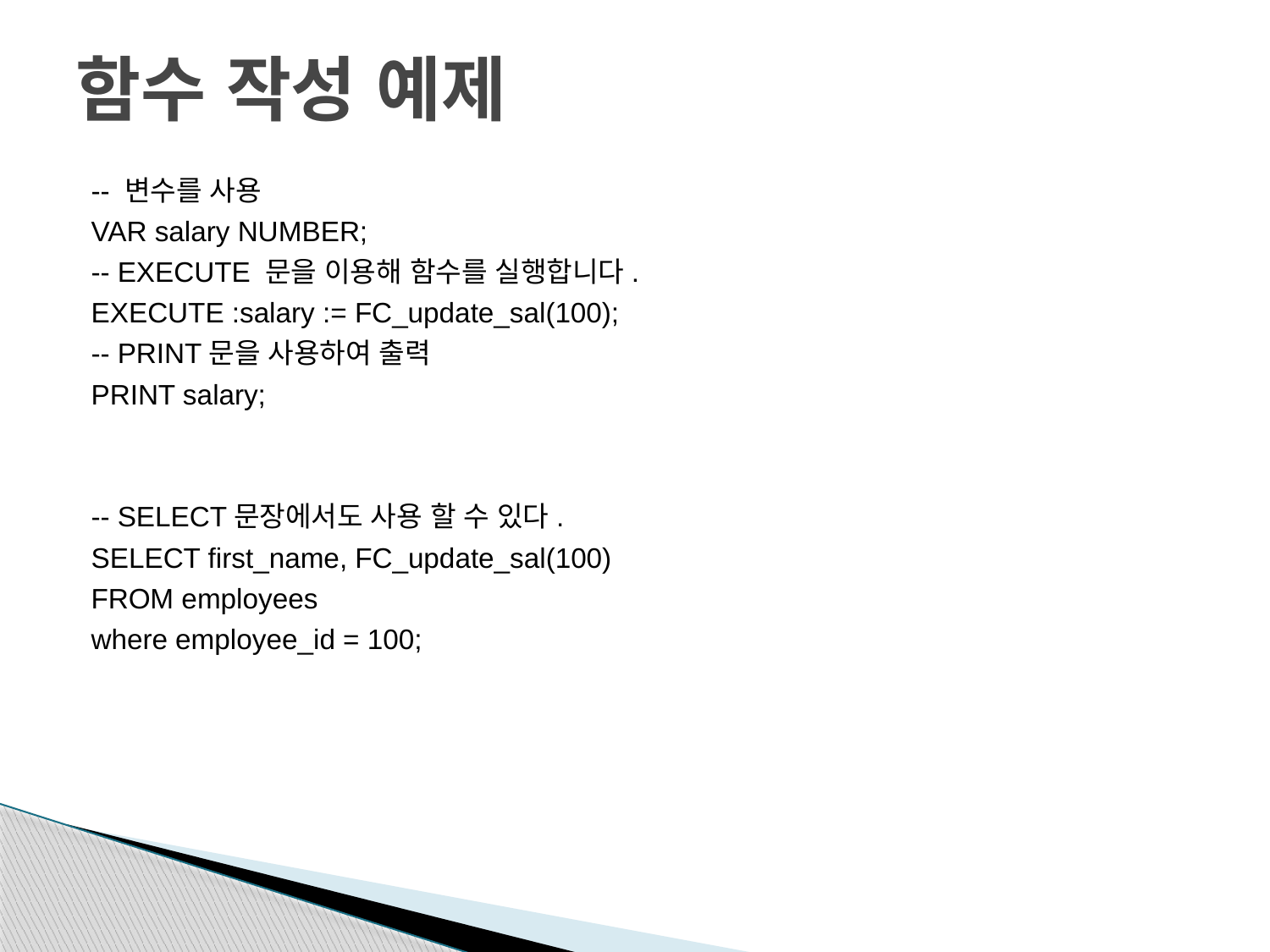

# 함수 작성 예제
-- 변수를 사용
VAR salary NUMBER;
-- EXECUTE 문을 이용해 함수를 실행합니다.
EXECUTE :salary := FC_update_sal(100);
-- PRINT문을 사용하여 출력
PRINT salary;

-- SELECT문장에서도 사용 할 수 있다.
SELECT first_name, FC_update_sal(100)
FROM employees
where employee_id = 100;